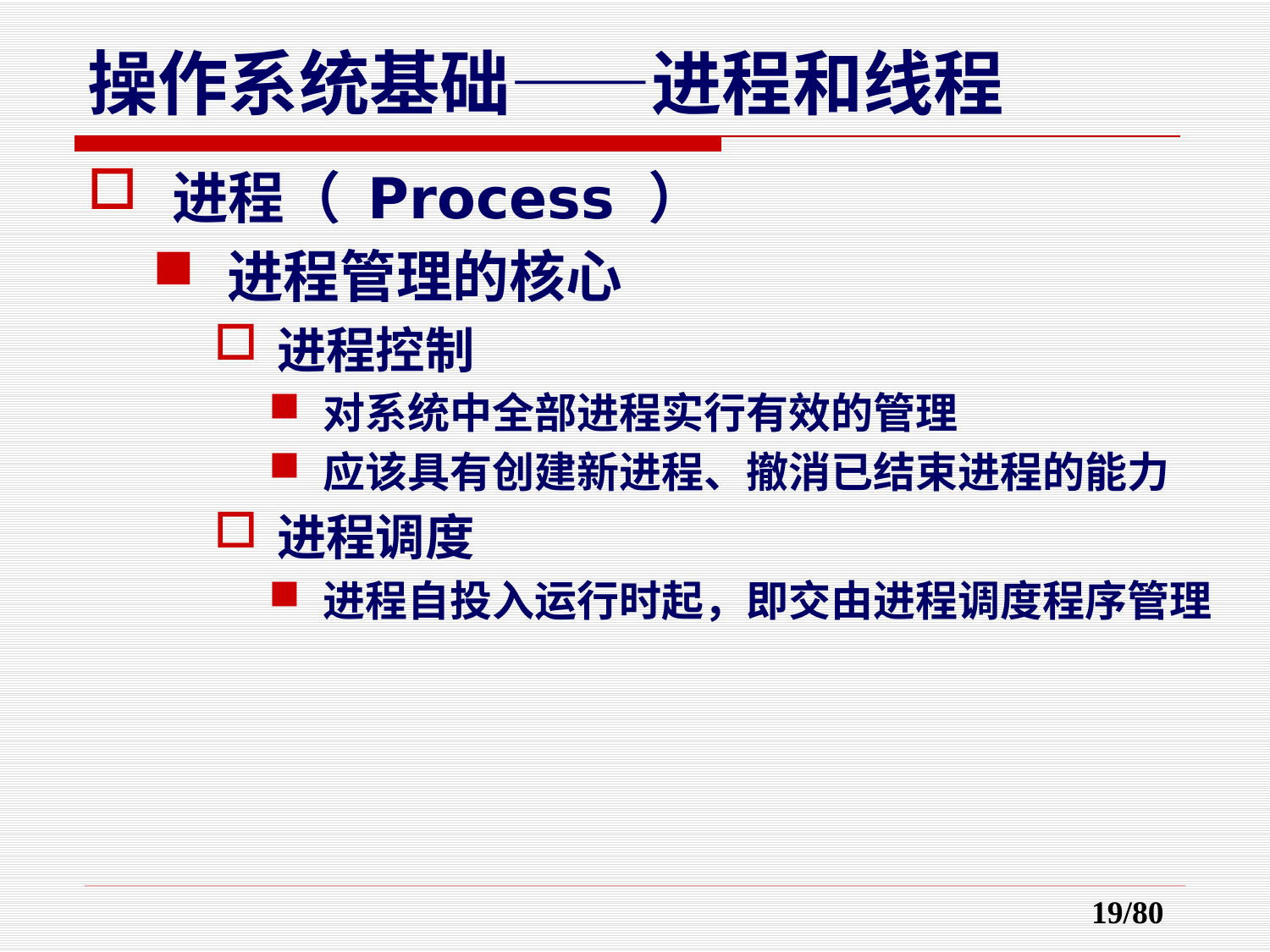

# 操作系统基础——进程和线程
进程（ Process ）
进程管理的核心
进程控制
对系统中全部进程实行有效的管理
应该具有创建新进程、撤消已结束进程的能力
进程调度
进程自投入运行时起，即交由进程调度程序管理